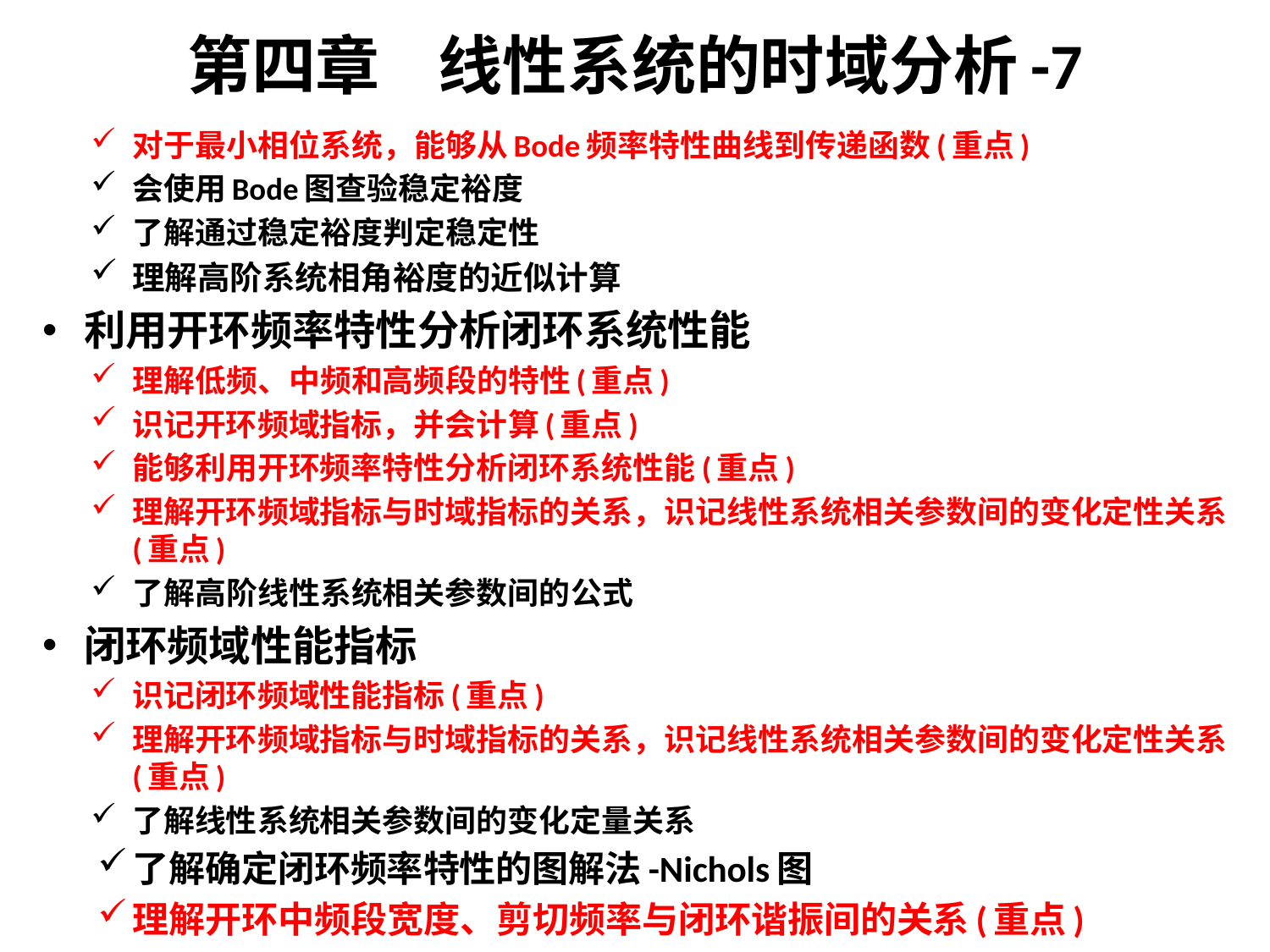

# 第四章    线性系统的时域分析-7
对于最小相位系统，能够从Bode频率特性曲线到传递函数(重点)
会使用Bode图查验稳定裕度
了解通过稳定裕度判定稳定性
理解高阶系统相角裕度的近似计算
利用开环频率特性分析闭环系统性能
理解低频、中频和高频段的特性(重点)
识记开环频域指标，并会计算(重点)
能够利用开环频率特性分析闭环系统性能(重点)
理解开环频域指标与时域指标的关系，识记线性系统相关参数间的变化定性关系(重点)
了解高阶线性系统相关参数间的公式
闭环频域性能指标
识记闭环频域性能指标(重点)
理解开环频域指标与时域指标的关系，识记线性系统相关参数间的变化定性关系(重点)
了解线性系统相关参数间的变化定量关系
了解确定闭环频率特性的图解法-Nichols图
理解开环中频段宽度、剪切频率与闭环谐振间的关系(重点)